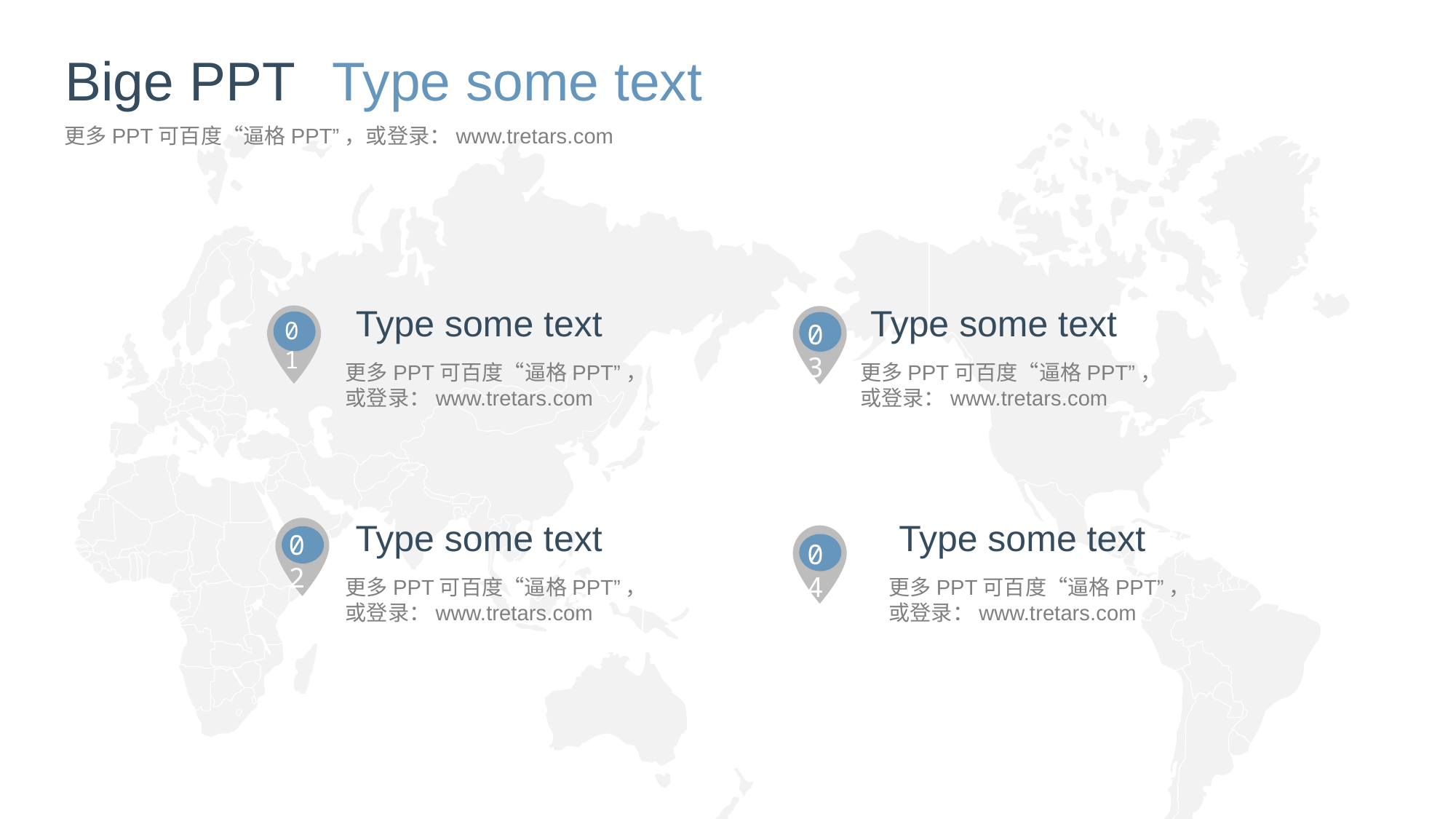

Bige PPT
Type some text
更多PPT可百度“逼格PPT”，或登录：www.tretars.com

Type some text
Type some text

01

03

更多PPT可百度“逼格PPT”，或登录：www.tretars.com
更多PPT可百度“逼格PPT”，或登录：www.tretars.com
Type some text
Type some text

02

04

更多PPT可百度“逼格PPT”，或登录：www.tretars.com
更多PPT可百度“逼格PPT”，或登录：www.tretars.com